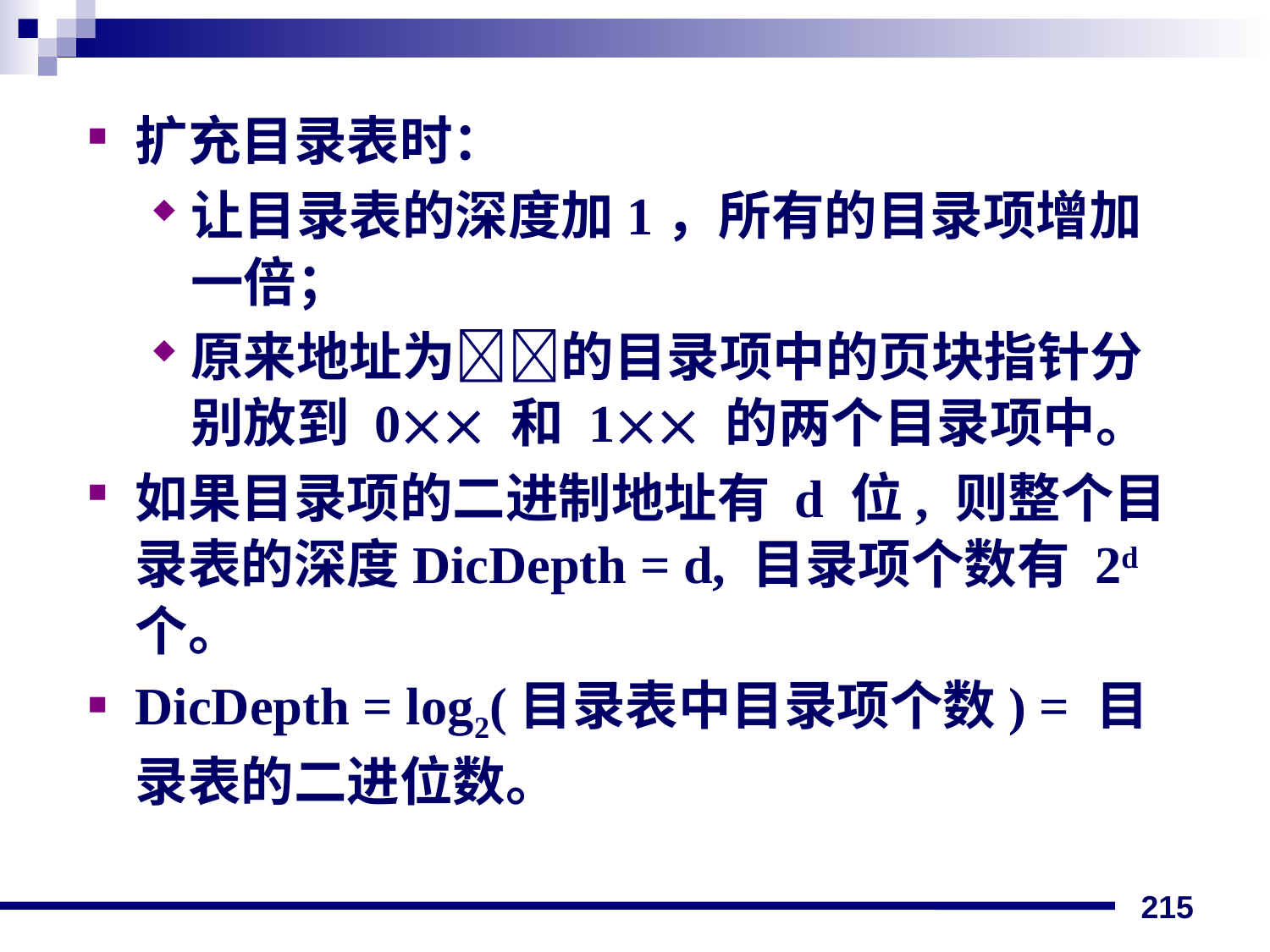

扩充目录表时：
让目录表的深度加1，所有的目录项增加一倍；
原来地址为××的目录项中的页块指针分别放到 0×× 和 1×× 的两个目录项中。
如果目录项的二进制地址有 d 位, 则整个目录表的深度DicDepth = d, 目录项个数有 2d 个。
DicDepth = log2(目录表中目录项个数) = 目录表的二进位数。
215